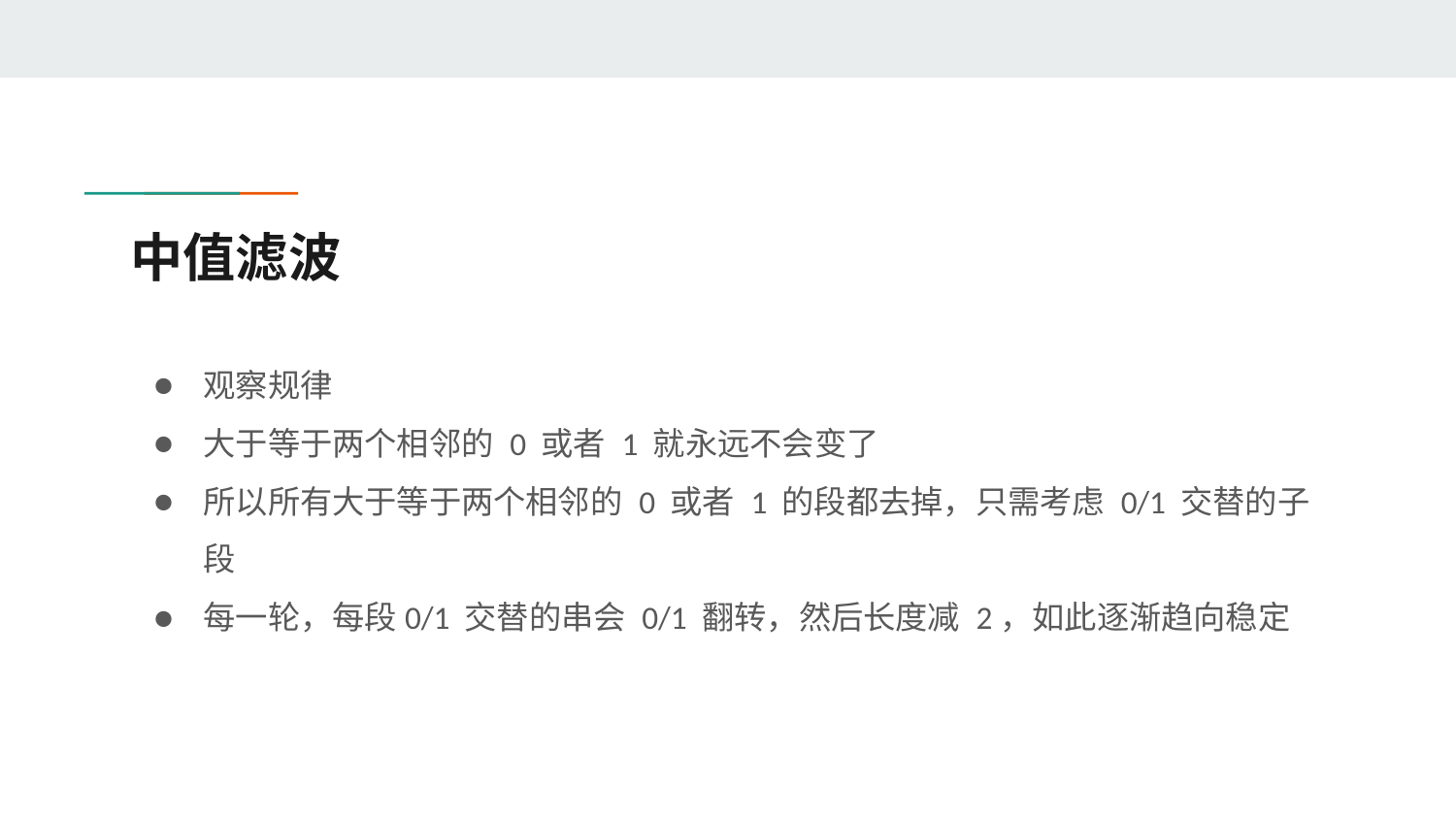

# 中值滤波
观察规律
大于等于两个相邻的 0 或者 1 就永远不会变了
所以所有大于等于两个相邻的 0 或者 1 的段都去掉，只需考虑 0/1 交替的子段
每一轮，每段0/1 交替的串会 0/1 翻转，然后长度减 2，如此逐渐趋向稳定